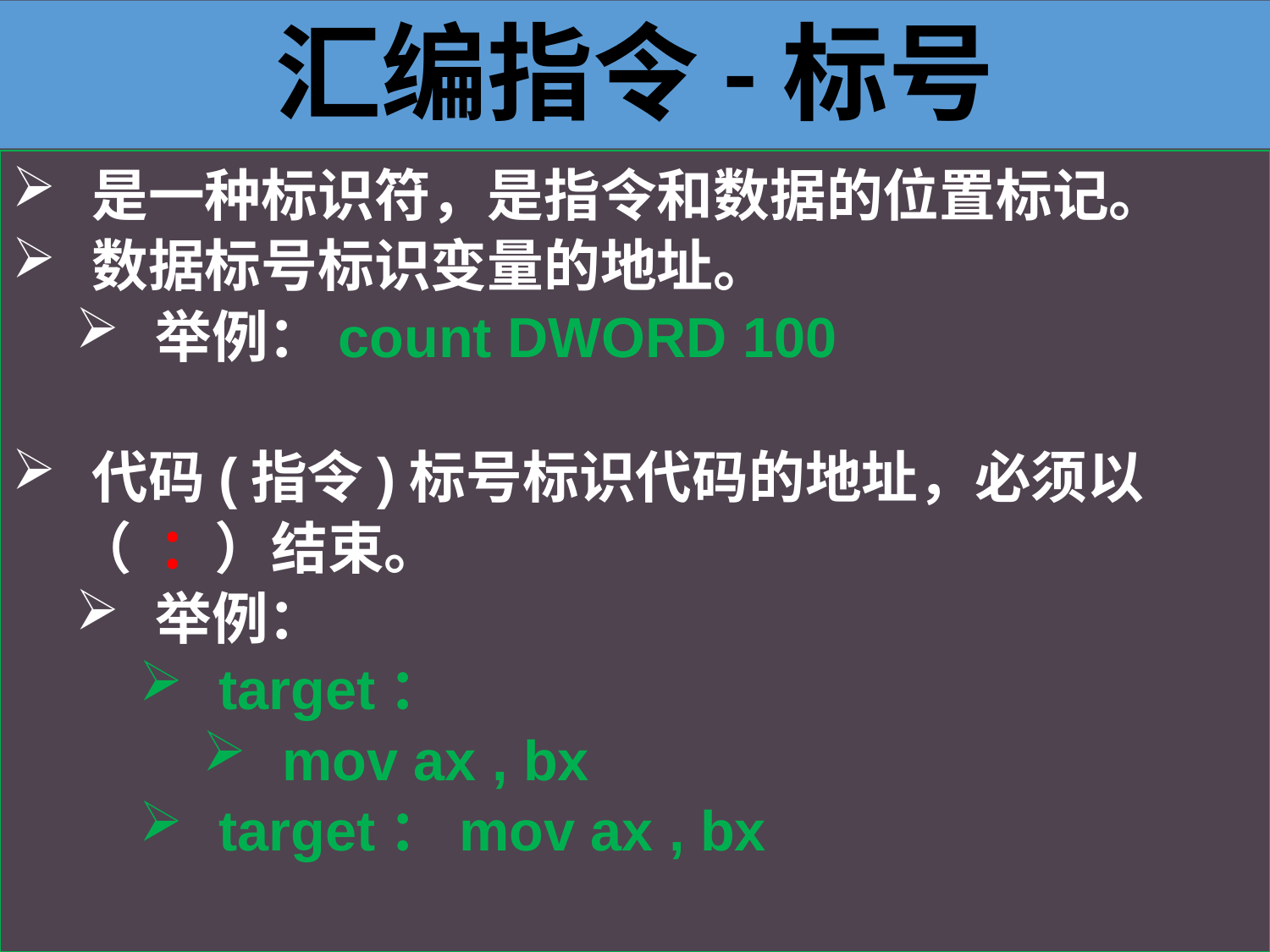

汇编指令-标号
是一种标识符，是指令和数据的位置标记。
数据标号标识变量的地址。
举例：count DWORD 100

代码(指令)标号标识代码的地址，必须以
（  ：）结束。
举例：
target：
mov ax , bx
target：mov ax , bx